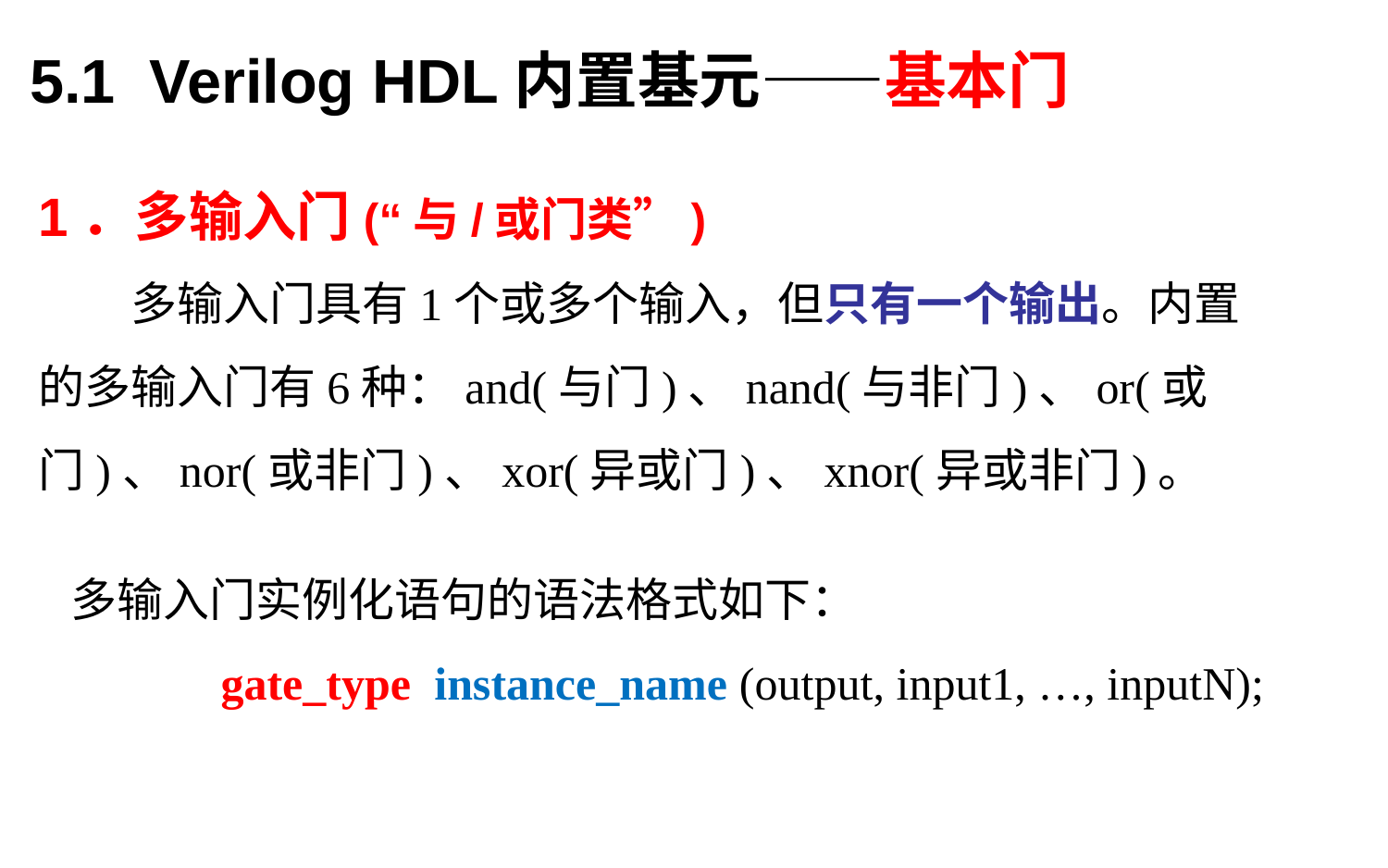

5.1  Verilog HDL内置基元——基本门
# 1．多输入门(“与/或门类”) 　　多输入门具有1个或多个输入，但只有一个输出。内置的多输入门有6种：and(与门)、nand(与非门)、or(或门)、nor(或非门)、xor(异或门)、xnor(异或非门)。
多输入门实例化语句的语法格式如下：
　　　gate_type  instance_name (output, input1, …, inputN);